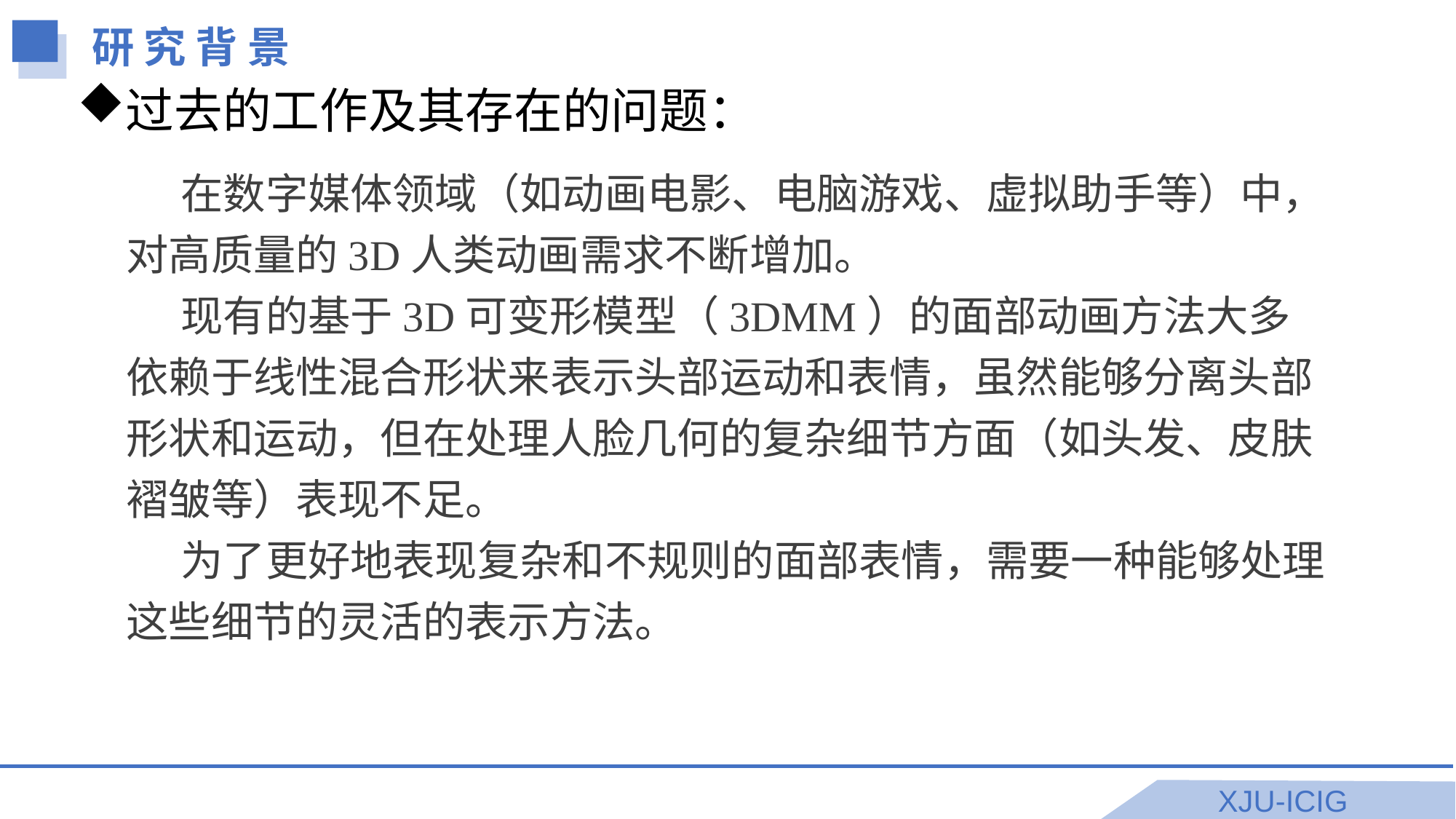

研 究 背 景

过去的工作及其存在的问题：
在数字媒体领域（如动画电影、电脑游戏、虚拟助手等）中，对高质量的3D人类动画需求不断增加。
现有的基于3D可变形模型（3DMM）的面部动画方法大多依赖于线性混合形状来表示头部运动和表情，虽然能够分离头部形状和运动，但在处理人脸几何的复杂细节方面（如头发、皮肤褶皱等）表现不足。
为了更好地表现复杂和不规则的面部表情，需要一种能够处理这些细节的灵活的表示方法。
XJU-ICIG